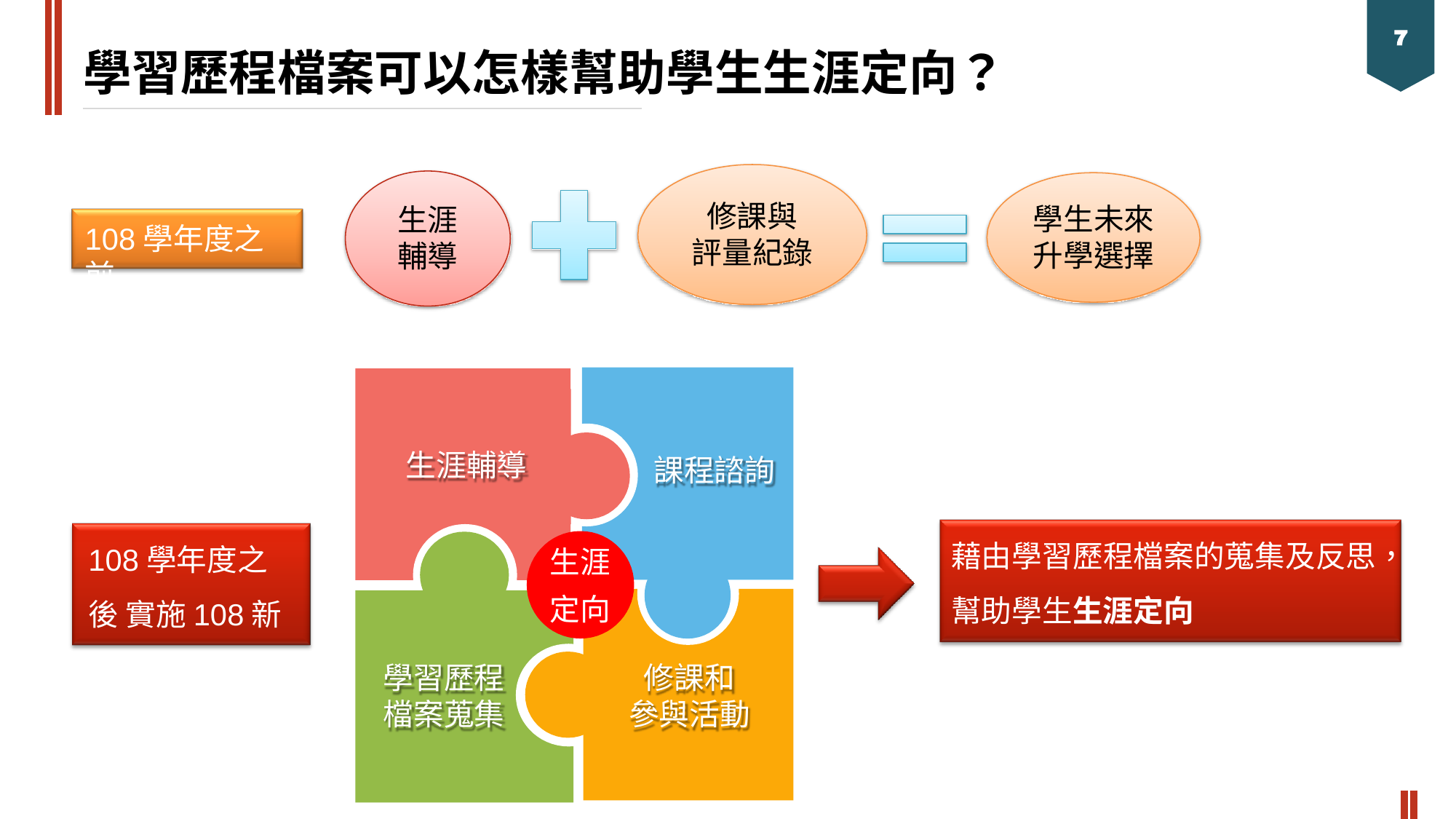

7
# 學習歷程檔案可以怎樣幫助學生生涯定向？

修課與 評量紀錄
學生未來
升學選擇
生涯
輔導

108學年度之前

生涯輔導
課程諮詢

藉由學習歷程檔案的蒐集及反思，
幫助學生生涯定向

108學年度之後 實施108新課綱

生涯

定向

學習歷程
檔案蒐集
修課和
參與活動